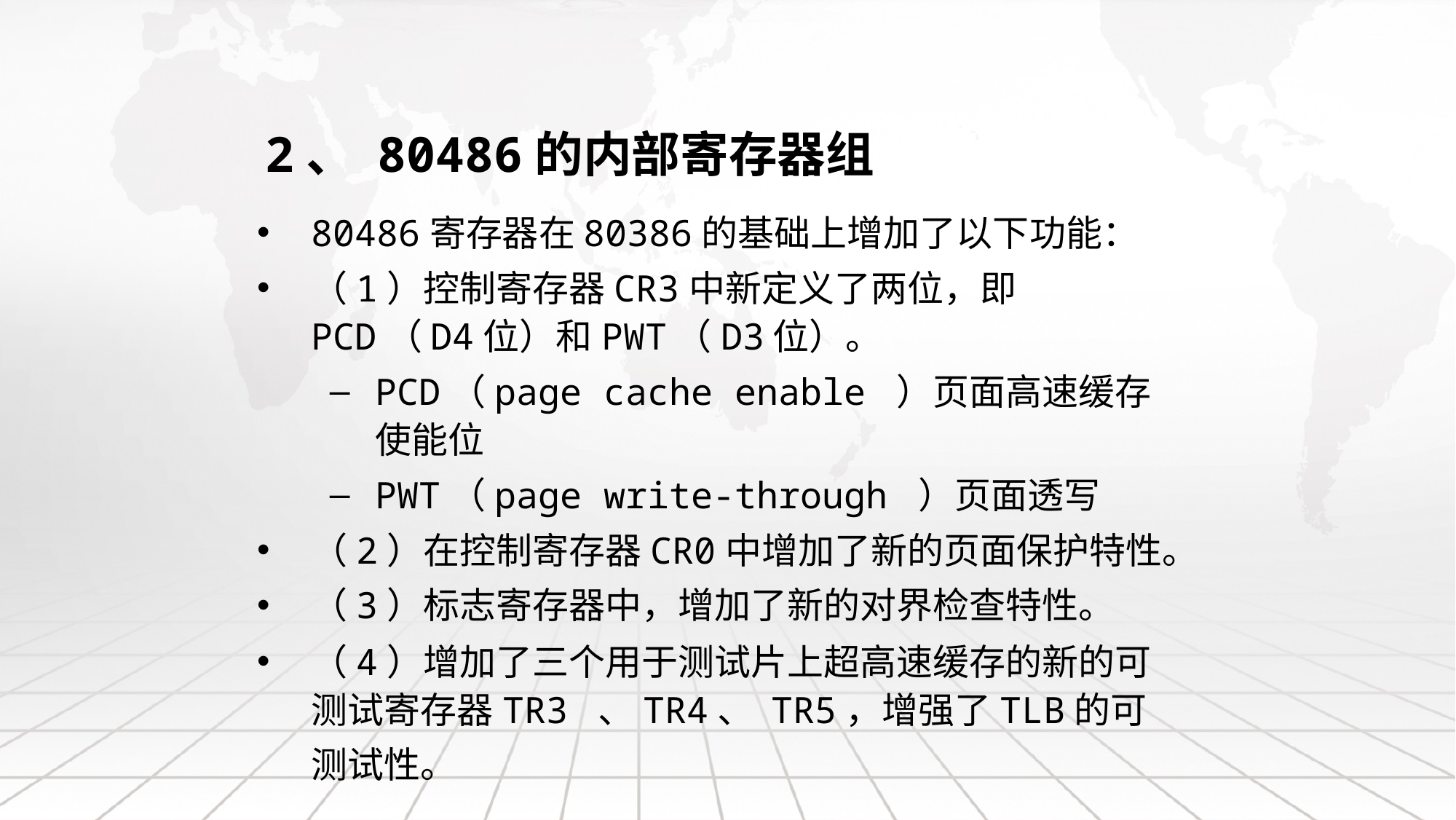

# 2、 80486的内部寄存器组
80486寄存器在80386的基础上增加了以下功能：
（1）控制寄存器CR3中新定义了两位，即PCD（D4位）和PWT（D3位）。
PCD（page cache enable ）页面高速缓存使能位
PWT（page write-through ）页面透写
（2）在控制寄存器CR0中增加了新的页面保护特性。
（3）标志寄存器中，增加了新的对界检查特性。
（4）增加了三个用于测试片上超高速缓存的新的可测试寄存器TR3 、TR4、 TR5，增强了TLB的可测试性。